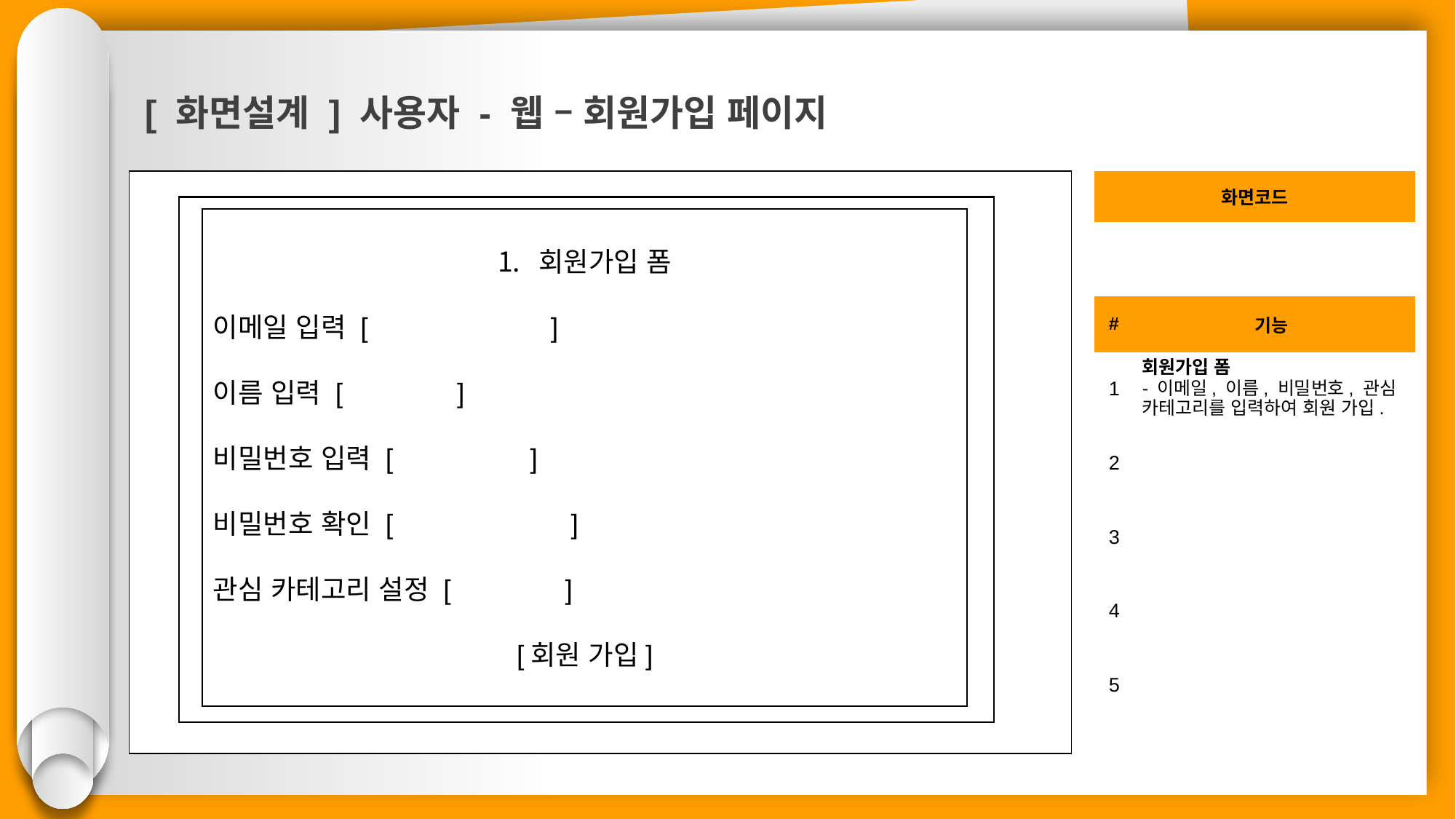

[ 화면설계 ] 사용자 - 웹 – 회원가입 페이지

| 화면코드 |
| --- |
|  |

회원가입 폼

이메일 입력 [                        ]

이름 입력 [               ]

비밀번호 입력 [                  ]

비밀번호 확인 [		    ]

관심 카테고리 설정 [               ]

[회원 가입]
| # | 기능 |
| --- | --- |
| 1 | 회원가입 폼 - 이메일, 이름, 비밀번호, 관심 카테고리를 입력하여 회원 가입. |
| 2 |  |
| 3 |  |
| 4 |  |
| 5 |  |